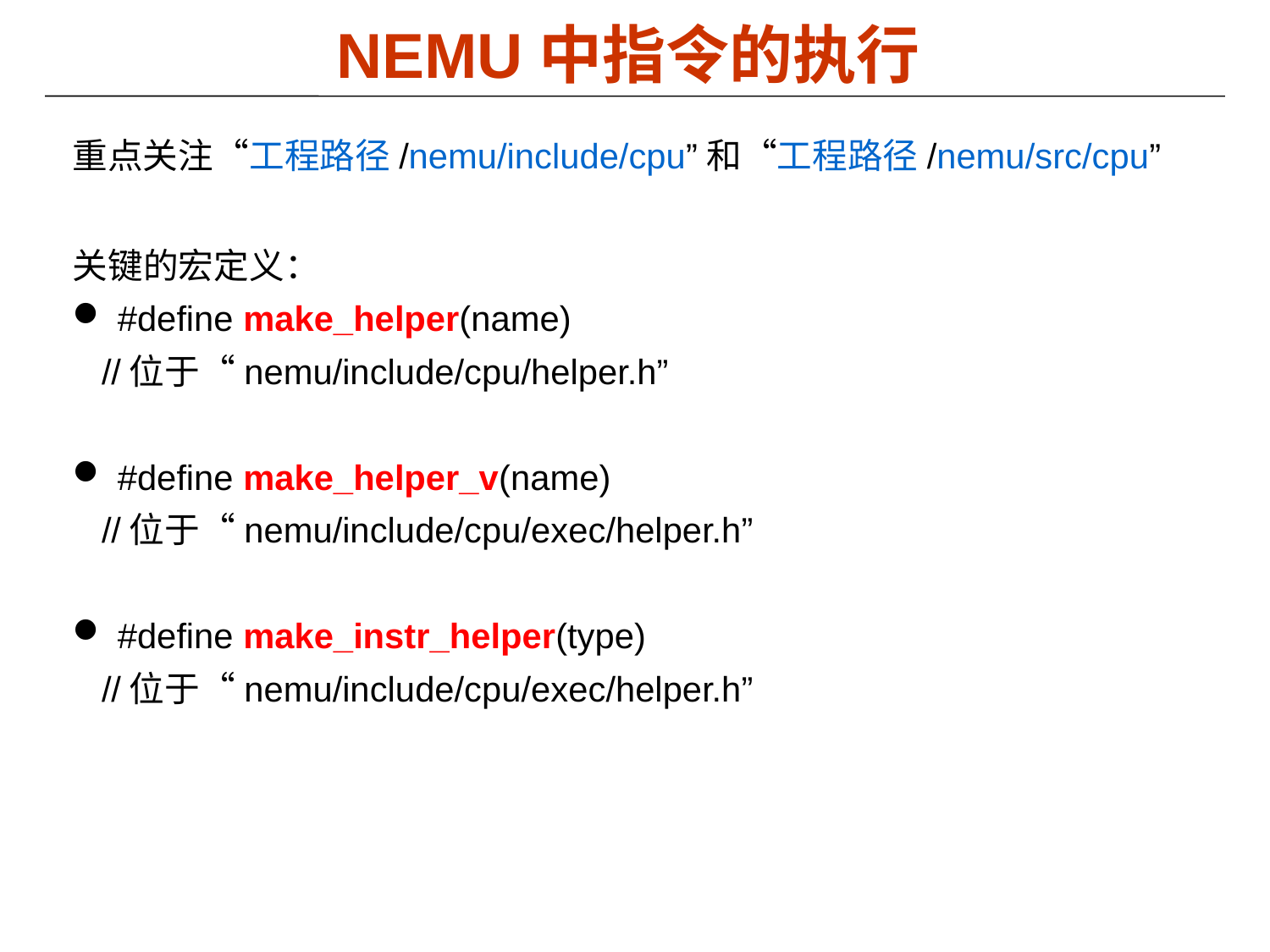

# NEMU中指令的执行
重点关注“工程路径/nemu/include/cpu”和“工程路径/nemu/src/cpu”
关键的宏定义：
 #define make_helper(name)
   //位于“nemu/include/cpu/helper.h”

 #define make_helper_v(name)
   //位于“nemu/include/cpu/exec/helper.h”

 #define make_instr_helper(type)
   //位于“nemu/include/cpu/exec/helper.h”